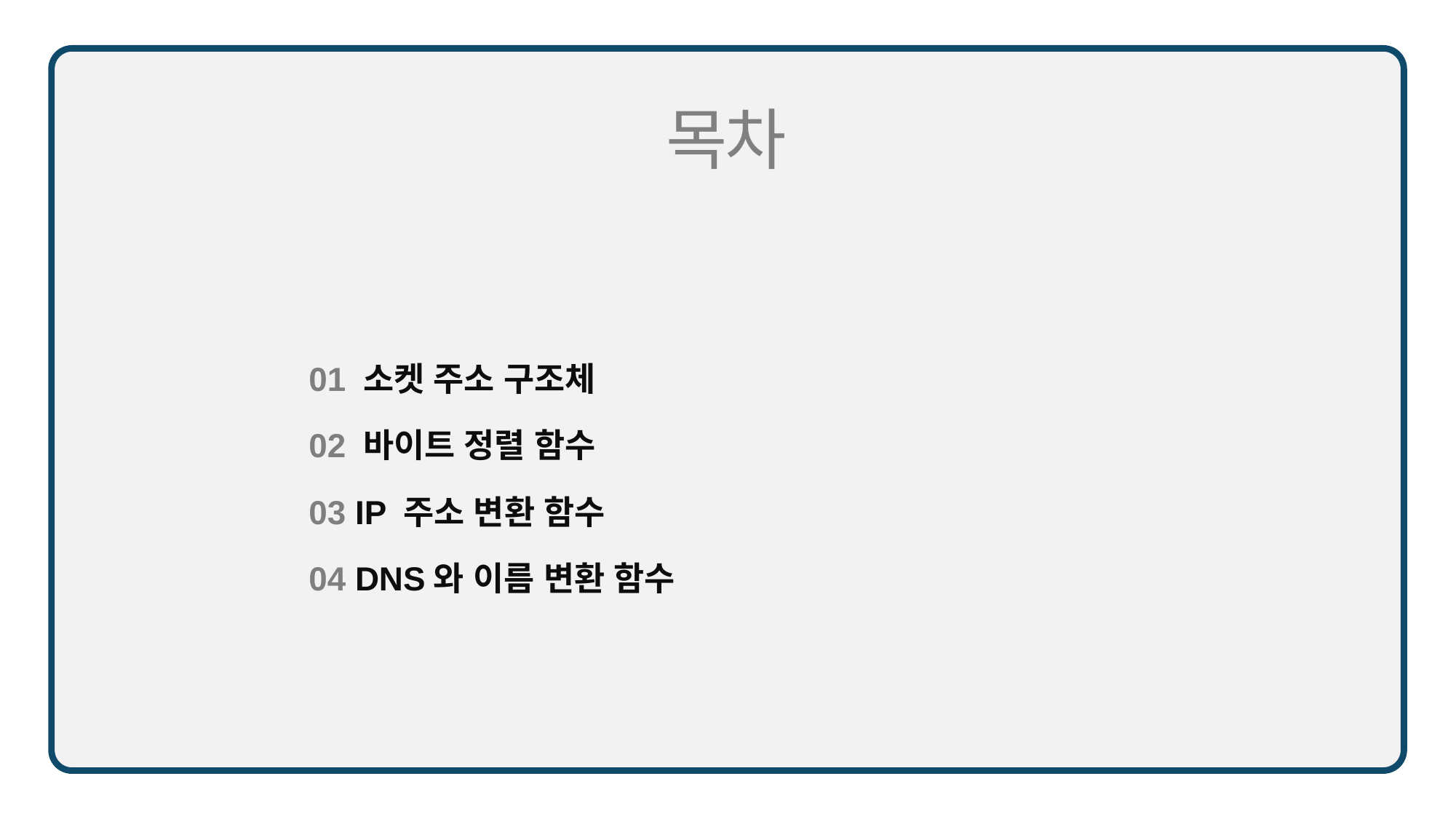

01 소켓 주소 구조체
02 바이트 정렬 함수
03 IP 주소 변환 함수
04 DNS와 이름 변환 함수